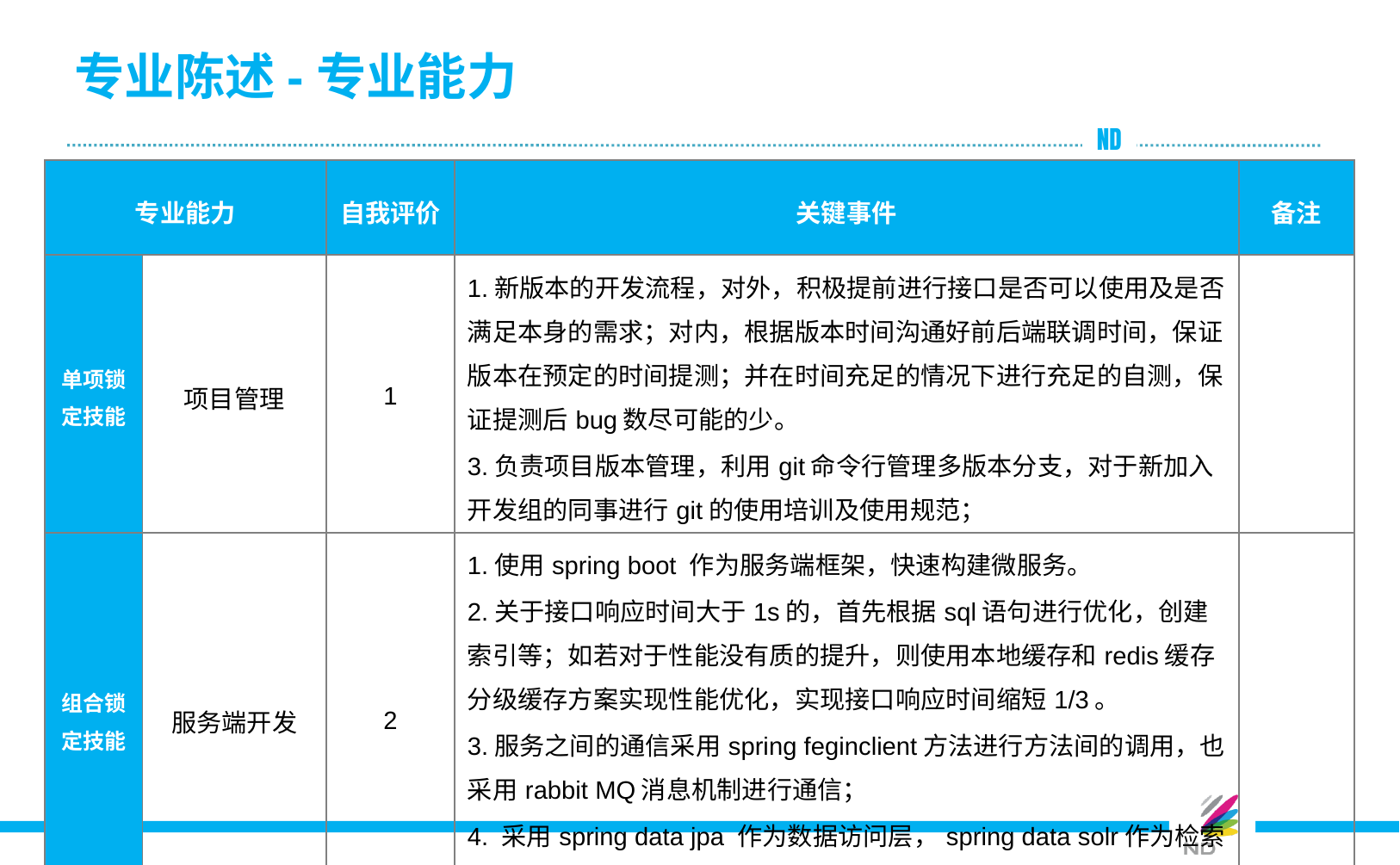

# 专业陈述-专业能力
| 专业能力 |  | 自我评价 | 关键事件 | 备注 |
| --- | --- | --- | --- | --- |
| 单项锁定技能 | 项目管理 | 1 | 1.新版本的开发流程，对外，积极提前进行接口是否可以使用及是否满足本身的需求；对内，根据版本时间沟通好前后端联调时间，保证版本在预定的时间提测；并在时间充足的情况下进行充足的自测，保证提测后bug数尽可能的少。 3.负责项目版本管理，利用git命令行管理多版本分支，对于新加入开发组的同事进行git的使用培训及使用规范； |  |
| 组合锁定技能 | 服务端开发 | 2 | 1.使用spring boot 作为服务端框架，快速构建微服务。 2.关于接口响应时间大于1s的，首先根据sql语句进行优化，创建索引等；如若对于性能没有质的提升，则使用本地缓存和redis缓存分级缓存方案实现性能优化，实现接口响应时间缩短1/3。 3.服务之间的通信采用spring feginclient方法进行方法间的调用，也采用rabbit MQ消息机制进行通信； 4. 采用spring data jpa 作为数据访问层，spring data solr作为检索引擎; |  |
7